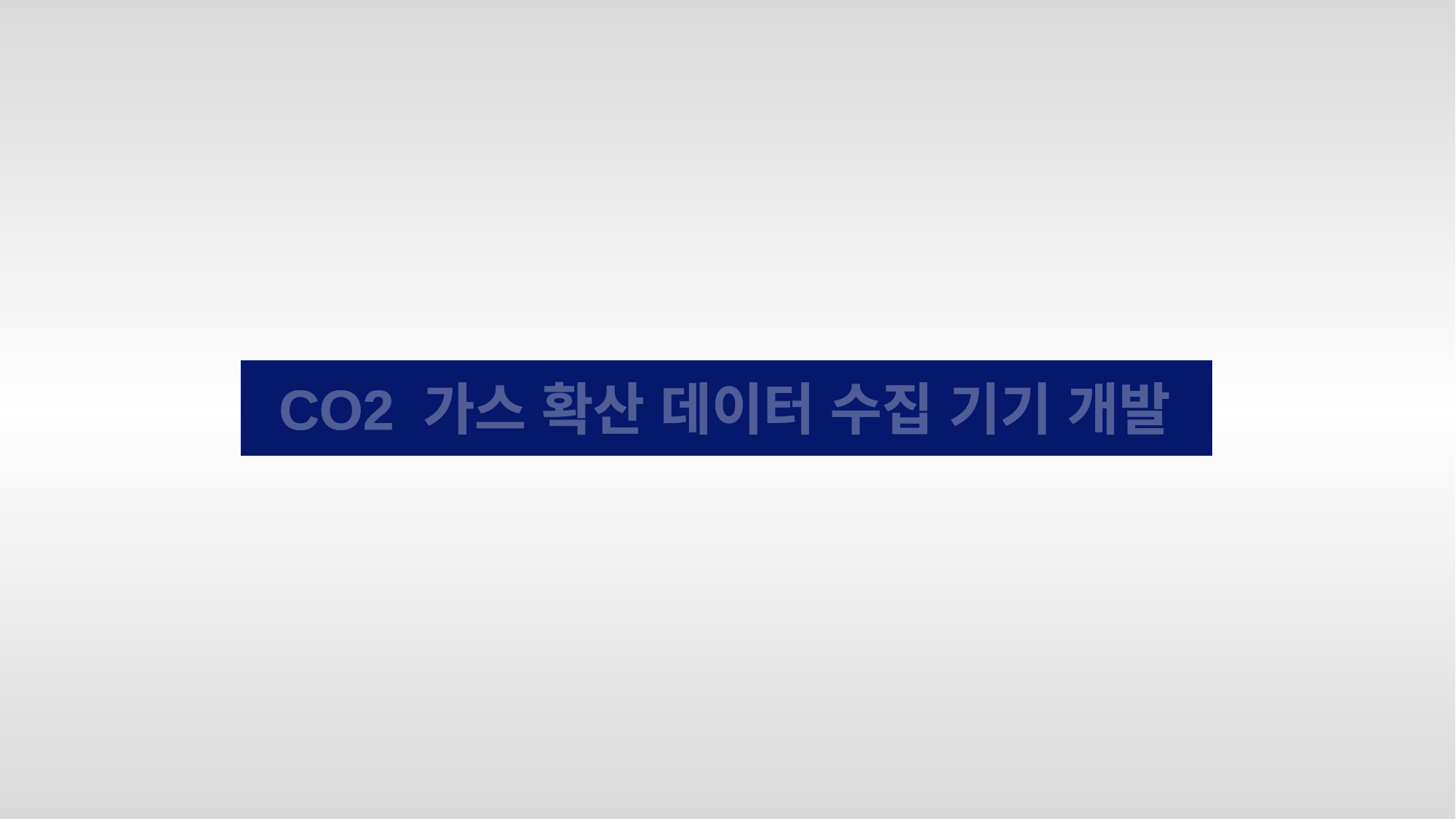

CO2 가스 확산 데이터 수집 기기 개발